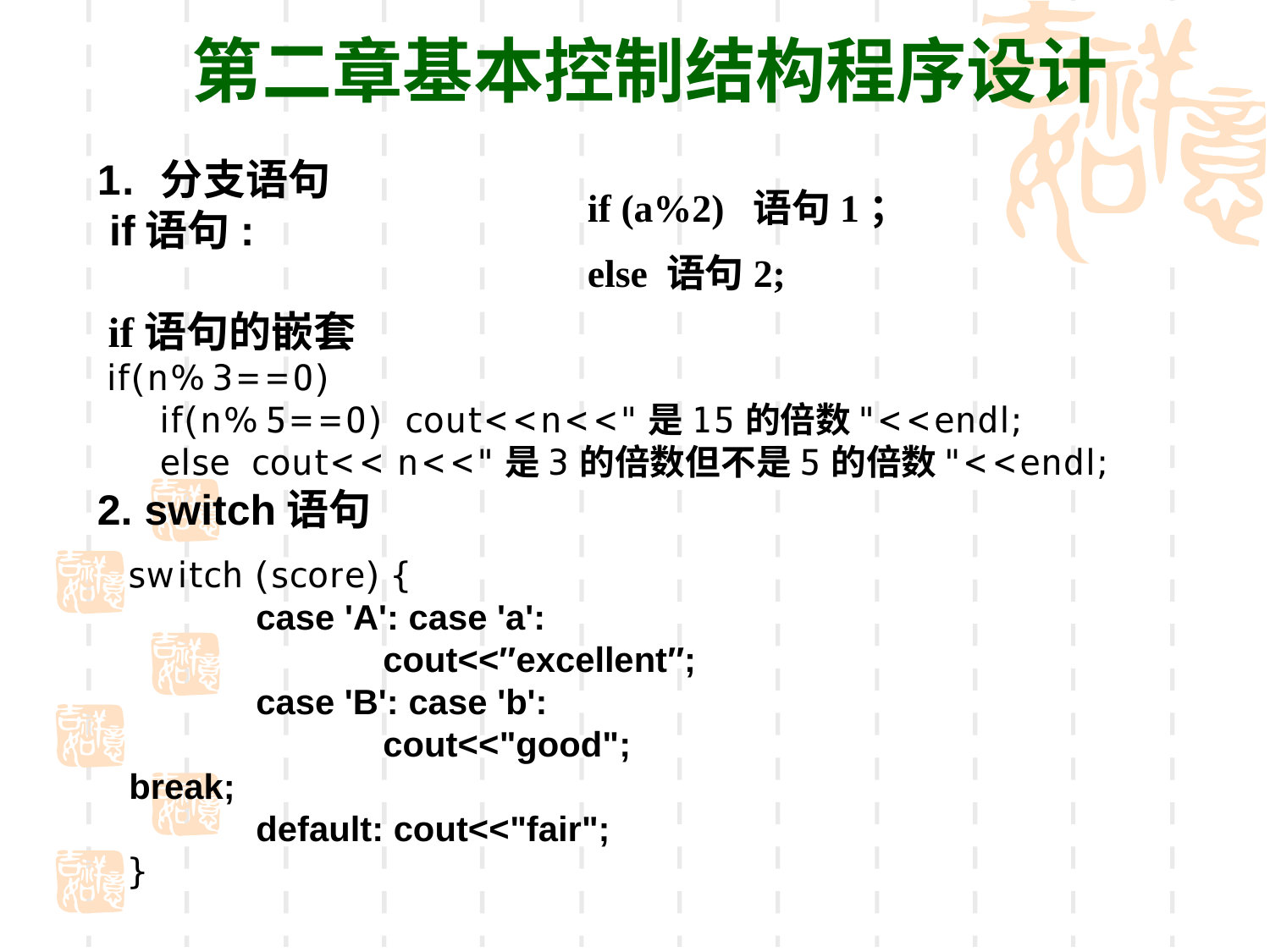

第二章基本控制结构程序设计
分支语句
 if语句:

 if语句的嵌套
 if(n%3==0)
if(n%5==0)  cout<<n<<"是15的倍数"<<endl;
else  cout<< n<<"是3的倍数但不是5的倍数"<<endl;
2. switch语句
if (a%2)  语句1；
else 语句2;
switch (score) {
	case 'A': case 'a':
		cout<<″excellent″;
	case 'B': case 'b':
		cout<<"good"; break;
	default: cout<<"fair";
}